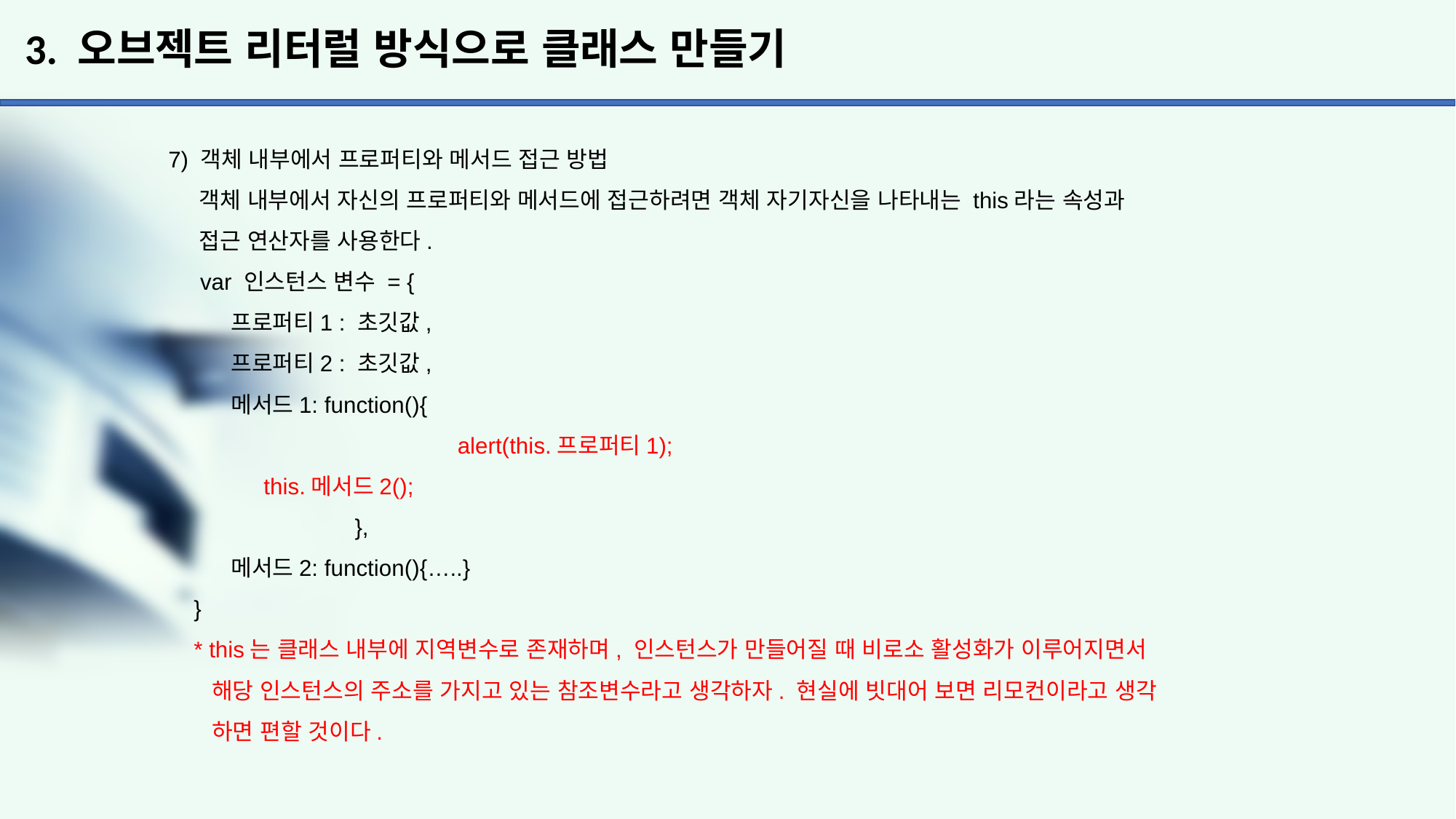

# 3. 오브젝트 리터럴 방식으로 클래스 만들기
      7) 객체 내부에서 프로퍼티와 메서드 접근 방법
          객체 내부에서 자신의 프로퍼티와 메서드에 접근하려면 객체 자기자신을 나타내는 this라는 속성과
          접근 연산자를 사용한다.
           var 인스턴스 변수 = {
               프로퍼티1 : 초깃값,
               프로퍼티2 : 초깃값,
               메서드1: function(){
			alert(this.프로퍼티1);
                     this.메서드2();
		 },
               메서드2: function(){…..}
          }
          * this는 클래스 내부에 지역변수로 존재하며, 인스턴스가 만들어질 때 비로소 활성화가 이루어지면서
            해당 인스턴스의 주소를 가지고 있는 참조변수라고 생각하자. 현실에 빗대어 보면 리모컨이라고 생각
            하면 편할 것이다.